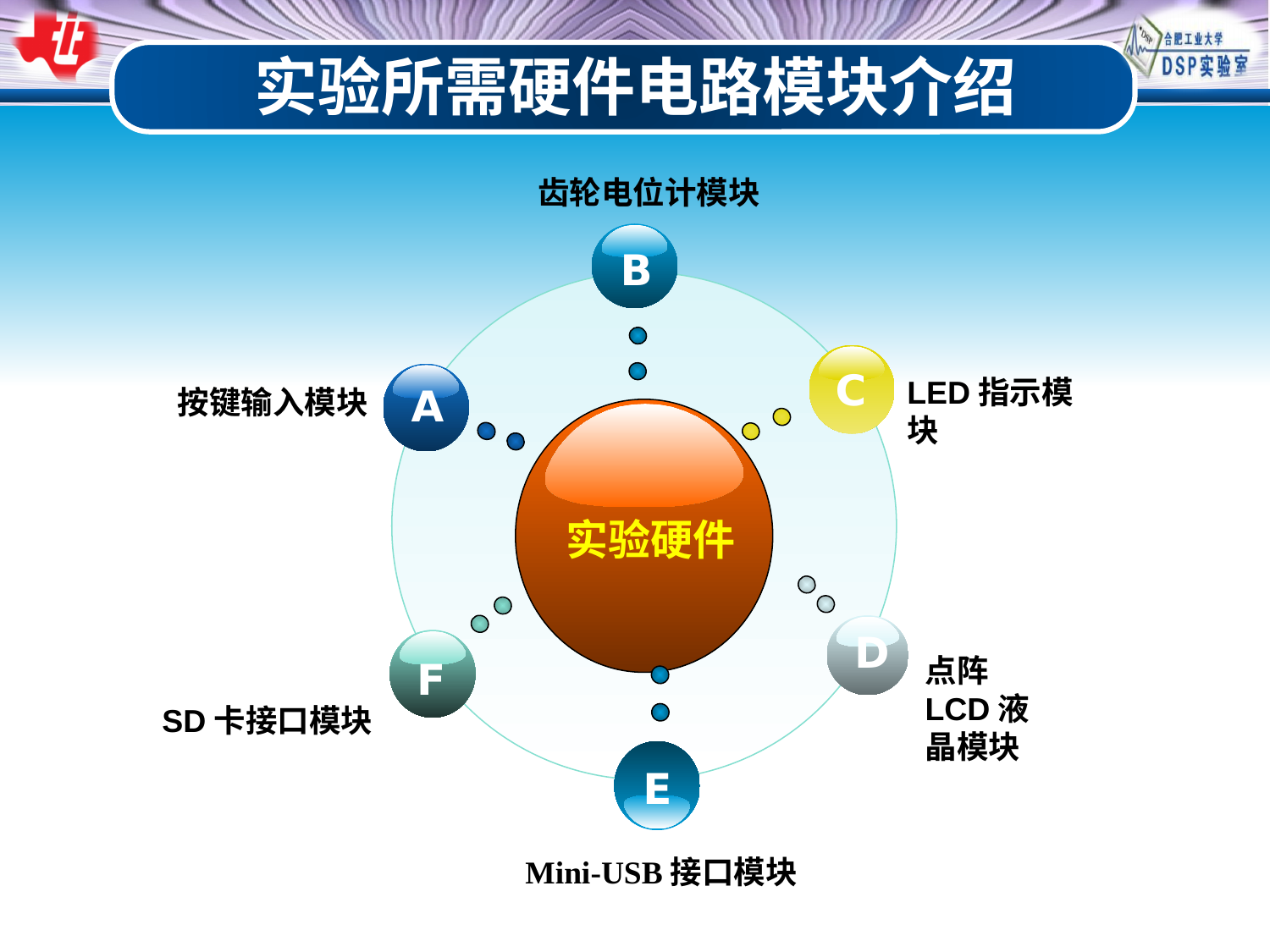

实验所需硬件电路模块介绍
齿轮电位计模块

B

C

A
LED指示模块
按键输入模块

实验硬件

D

F
点阵LCD液晶模块

SD卡接口模块

E
Mini-USB接口模块